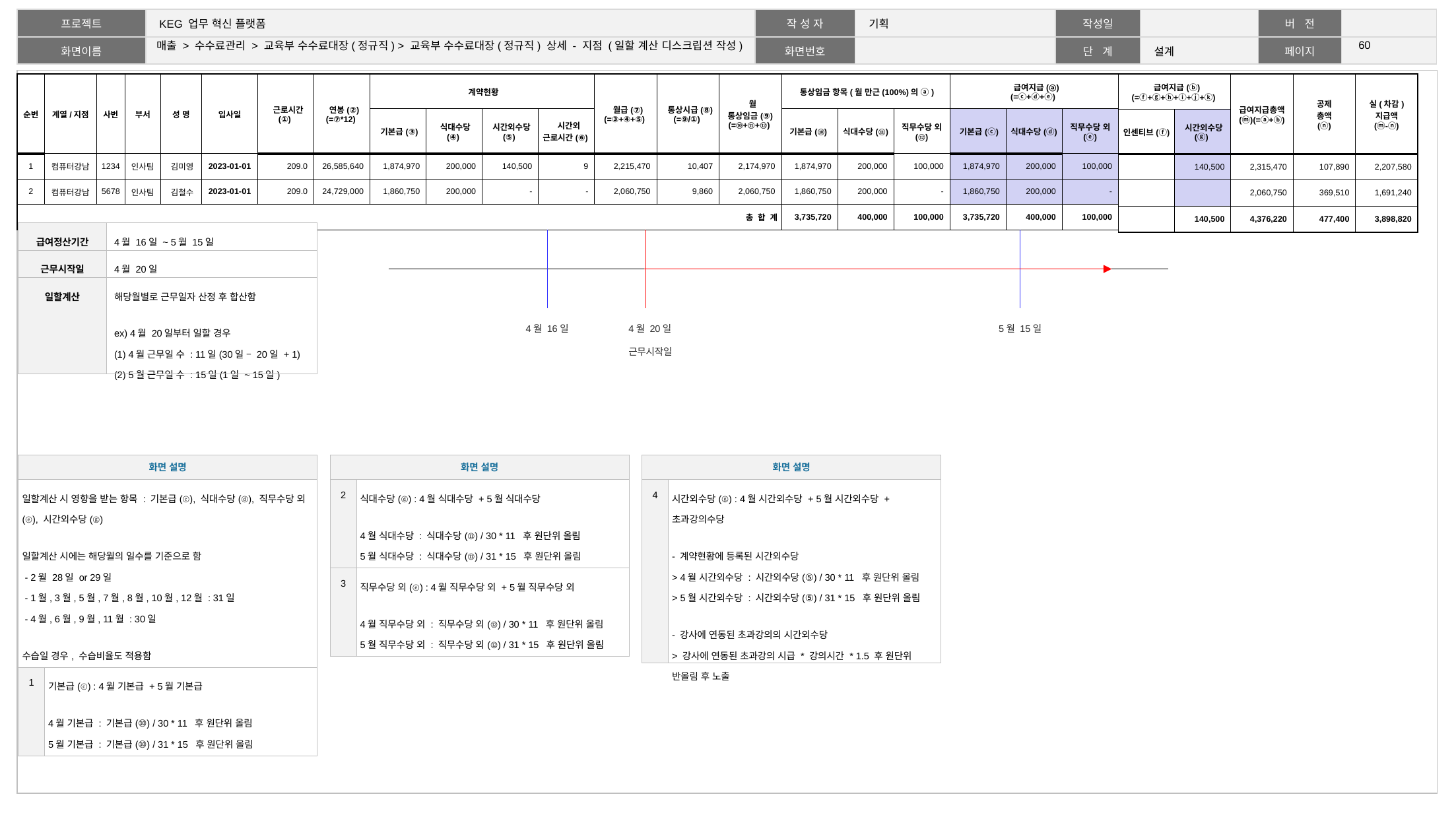

60

# 매출 > 수수료관리 > 교육부 수수료대장(정규직) > 교육부 수수료대장(정규직) 상세 - 지점 (일할 계산 디스크립션 작성)
| 순번 | 계열/지점 | 사번 | 부서 | 성 명 | 입사일 | 근로시간 (①) | 연봉(②) (=⑦\*12) | 계약현황 |  |  |  | 월급(⑦) (=③+④+⑤) | 통상시급(⑧) (=⑨/①) | 월 통상임금(⑨) (=⑩+⑪+⑫) | 통상임금 항목(월 만근(100%)의 ⓐ) |  |  | 급여지급(ⓐ) (=ⓒ+ⓓ+ⓔ) |  |  |
| --- | --- | --- | --- | --- | --- | --- | --- | --- | --- | --- | --- | --- | --- | --- | --- | --- | --- | --- | --- | --- |
|  |  |  |  |  |  |  |  | 기본급(③) | 식대수당(④) | 시간외수당(⑤) | 시간외 근로시간(⑥) |  |  |  | 기본급(⑩) | 식대수당(⑪) | 직무수당 외 (⑫) | 기본급(ⓒ) | 식대수당(ⓓ) | 직무수당 외 (ⓔ) |
| 1 | 컴퓨터강남 | 1234 | 인사팀 | 김미영 | 2023-01-01 | 209.0 | 26,585,640 | 1,874,970 | 200,000 | 140,500 | 9 | 2,215,470 | 10,407 | 2,174,970 | 1,874,970 | 200,000 | 100,000 | 1,874,970 | 200,000 | 100,000 |
| 2 | 컴퓨터강남 | 5678 | 인사팀 | 김철수 | 2023-01-01 | 209.0 | 24,729,000 | 1,860,750 | 200,000 | - | - | 2,060,750 | 9,860 | 2,060,750 | 1,860,750 | 200,000 | - | 1,860,750 | 200,000 | - |
| 총 합 계 |  |  |  |  |  |  |  |  |  |  |  |  |  |  | 3,735,720 | 400,000 | 100,000 | 3,735,720 | 400,000 | 100,000 |
| 급여지급(ⓑ) (=ⓕ+ⓖ+ⓗ+ⓘ+ⓙ+ⓚ) |  | 급여지급총액 (ⓜ)(=ⓐ+ⓑ) | 공제 총액 (ⓝ) | 실(차감) 지급액 (ⓜ-ⓝ) |
| --- | --- | --- | --- | --- |
| 인센티브(ⓕ) | 시간외수당(ⓖ) |  |  |  |
|  | 140,500 | 2,315,470 | 107,890 | 2,207,580 |
|  |  | 2,060,750 | 369,510 | 1,691,240 |
|  | 140,500 | 4,376,220 | 477,400 | 3,898,820 |
| 급여정산기간 | 4월 16일 ~ 5월 15일 |
| --- | --- |
| 근무시작일 | 4월 20일 |
| 일할계산 | 해당월별로 근무일자 산정 후 합산함 ex) 4월 20일부터 일할 경우 (1) 4월 근무일 수 : 11일(30일 – 20일 + 1) (2) 5월 근무일 수 : 15일(1일 ~ 15일) |
4월 16일
4월 20일
근무시작일
5월 15일
| 화면 설명 |  |
| --- | --- |
| 일할계산 시 영향을 받는 항목 : 기본급(ⓒ), 식대수당(ⓓ), 직무수당 외(ⓔ), 시간외수당(ⓖ) 일할계산 시에는 해당월의 일수를 기준으로 함 - 2월 28일 or 29일 - 1월, 3월, 5월, 7월, 8월, 10월, 12월 : 31일 - 4월, 6월, 9월, 11월 : 30일 수습일 경우, 수습비율도 적용함 |  |
| 1 | 기본급(ⓒ) : 4월 기본급 + 5월 기본급 4월 기본급 : 기본급(⑩) / 30 \* 11 후 원단위 올림 5월 기본급 : 기본급(⑩) / 31 \* 15 후 원단위 올림 |
| 화면 설명 |  |
| --- | --- |
| 2 | 식대수당(ⓓ) : 4월 식대수당 + 5월 식대수당 4월 식대수당 : 식대수당(⑪) / 30 \* 11 후 원단위 올림 5월 식대수당 : 식대수당(⑪) / 31 \* 15 후 원단위 올림 |
| 3 | 직무수당 외(ⓔ) : 4월 직무수당 외 + 5월 직무수당 외 4월 직무수당 외 : 직무수당 외(⑫) / 30 \* 11 후 원단위 올림 5월 직무수당 외 : 직무수당 외(⑫) / 31 \* 15 후 원단위 올림 |
| 화면 설명 |  |
| --- | --- |
| 4 | 시간외수당(ⓖ) : 4월 시간외수당 + 5월 시간외수당 + 초과강의수당 - 계약현황에 등록된 시간외수당 > 4월 시간외수당 : 시간외수당(⑤) / 30 \* 11 후 원단위 올림 > 5월 시간외수당 : 시간외수당(⑤) / 31 \* 15 후 원단위 올림 - 강사에 연동된 초과강의의 시간외수당 > 강사에 연동된 초과강의 시급 \* 강의시간 \* 1.5 후 원단위 반올림 후 노출 |